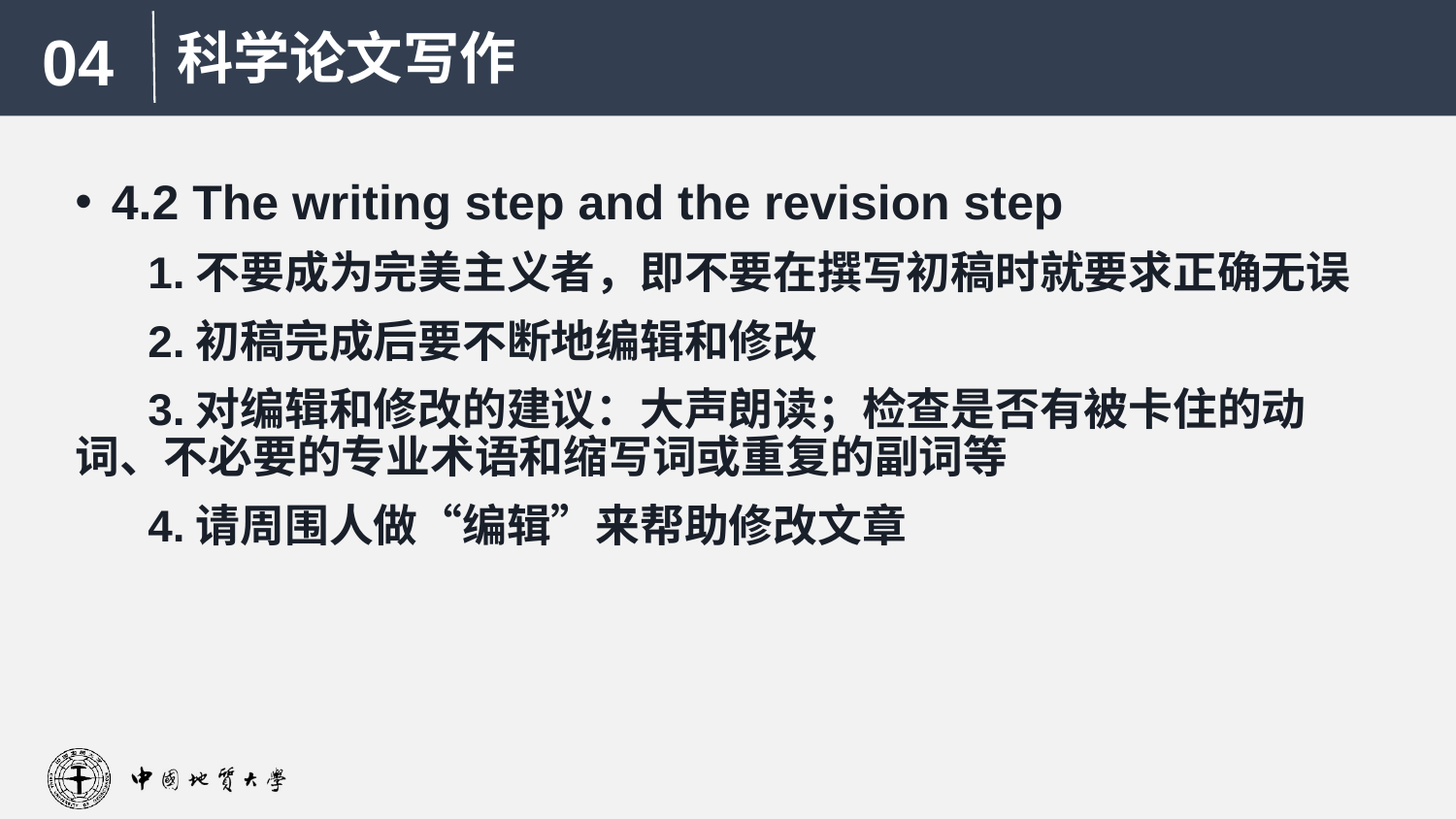

科学论文写作
04
4.2 The writing step and the revision step
1.不要成为完美主义者，即不要在撰写初稿时就要求正确无误
2.初稿完成后要不断地编辑和修改
3.对编辑和修改的建议：大声朗读；检查是否有被卡住的动词、不必要的专业术语和缩写词或重复的副词等
4.请周围人做“编辑”来帮助修改文章
24